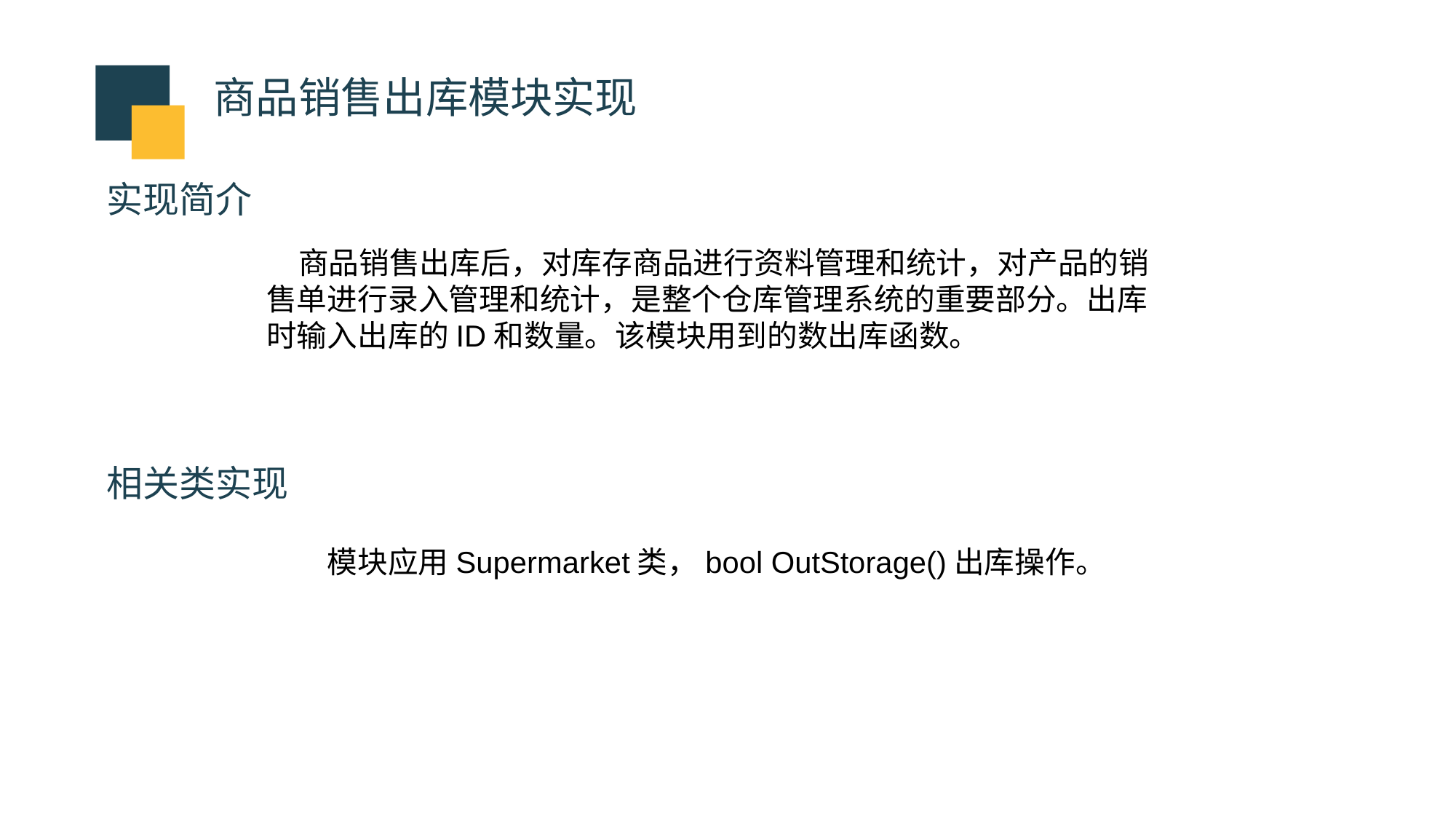

商品销售出库模块实现
实现简介
商品销售出库后，对库存商品进行资料管理和统计，对产品的销售单进行录入管理和统计，是整个仓库管理系统的重要部分。出库时输入出库的ID和数量。该模块用到的数出库函数。
相关类实现
模块应用Supermarket类，bool OutStorage()出库操作。